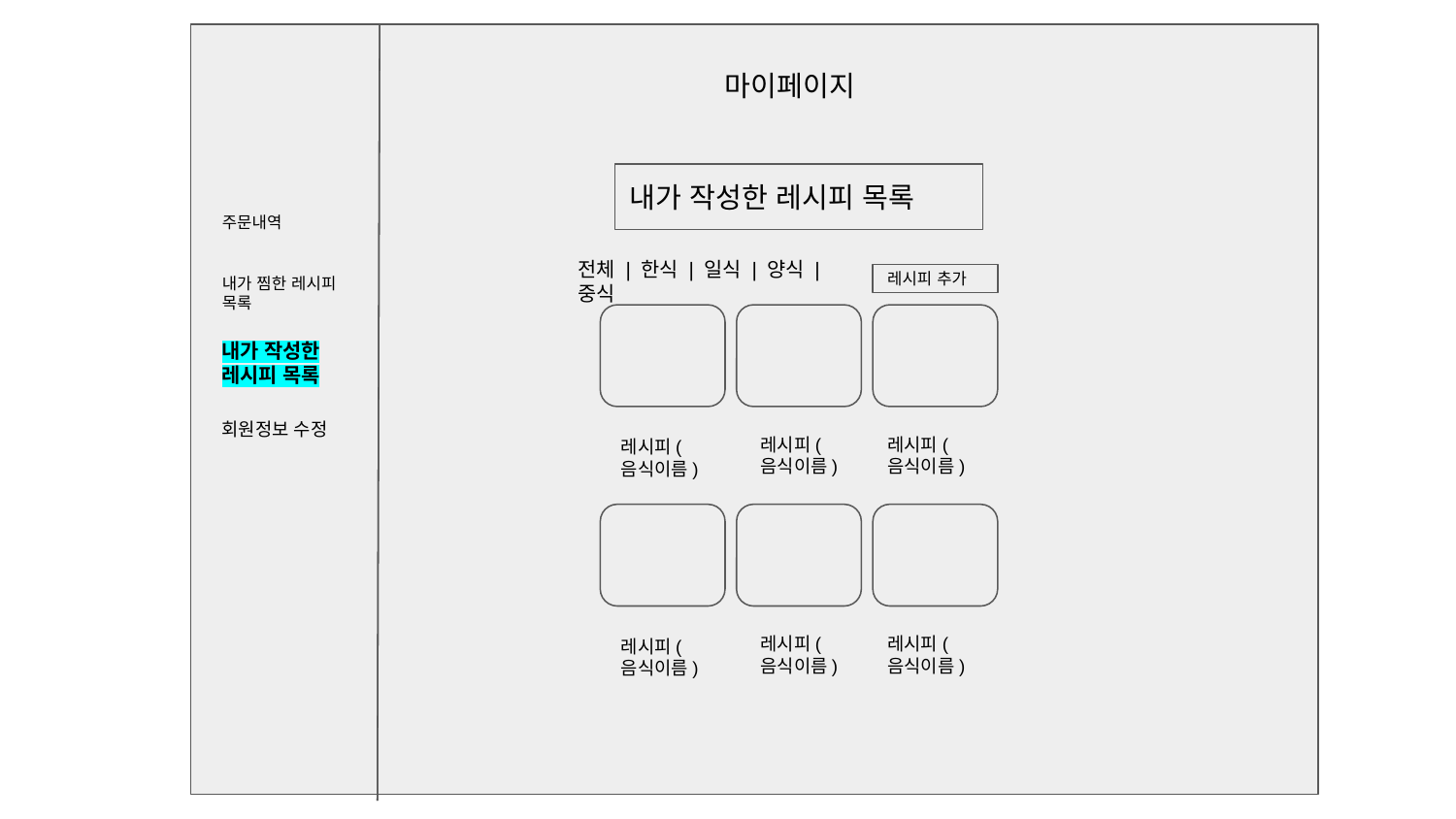

마이페이지
내가 작성한 레시피 목록
주문내역

전체 | 한식 | 일식 | 양식 | 중식
내가 찜한 레시피 목록
레시피 추가

내가 작성한 레시피 목록
회원정보 수정
레시피(음식이름)
레시피(음식이름)
레시피(음식이름)

레시피(음식이름)
레시피(음식이름)
레시피(음식이름)